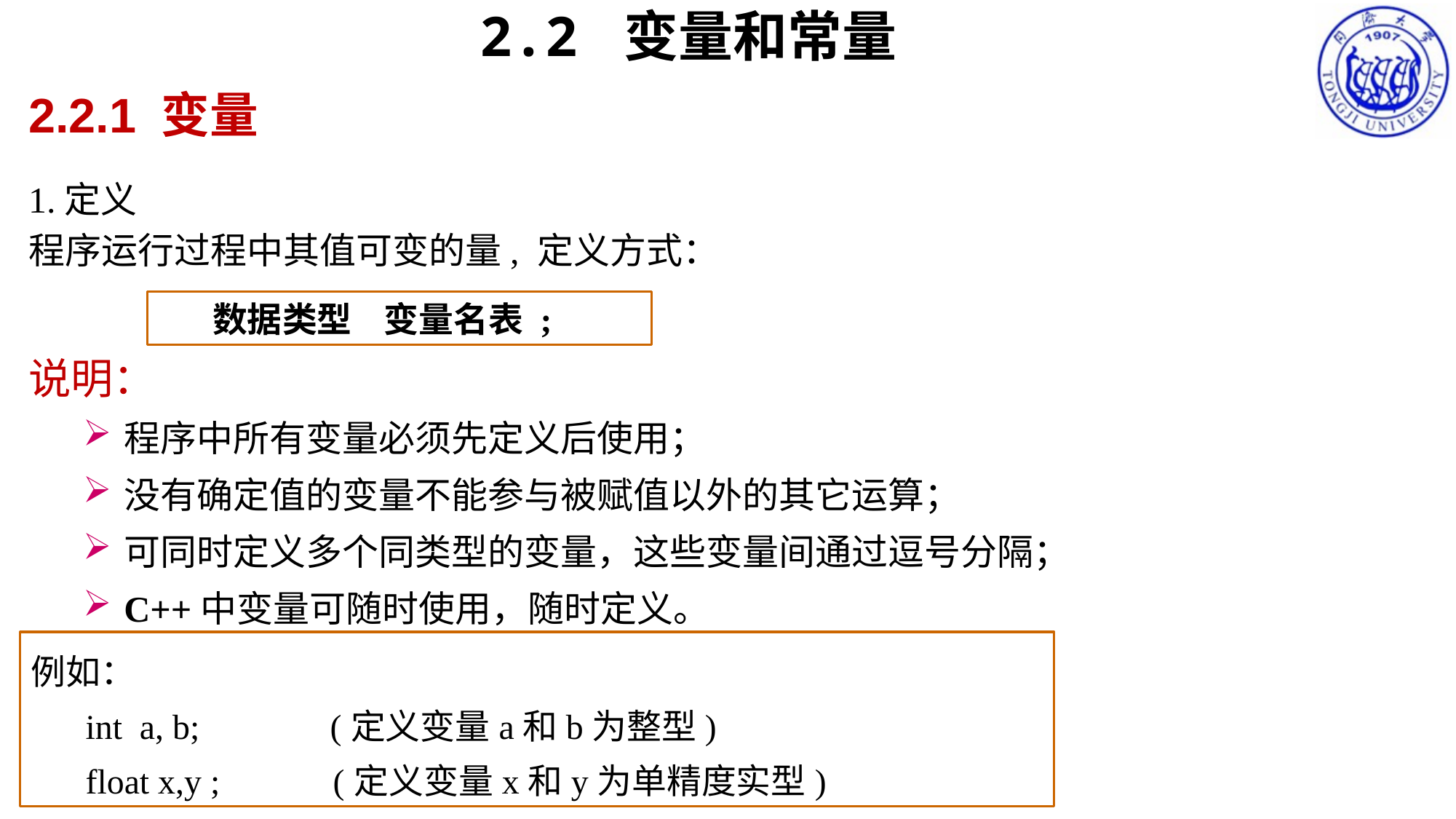

2.2 变量和常量
2.2.1 变量
1.定义
程序运行过程中其值可变的量, 定义方式：

说明：
程序中所有变量必须先定义后使用；
没有确定值的变量不能参与被赋值以外的其它运算；
可同时定义多个同类型的变量，这些变量间通过逗号分隔；
C++中变量可随时使用，随时定义。

数据类型    变量名表 ;
例如：
int  a, b;               (定义变量a和b为整型)
float x,y ;             (定义变量x和y为单精度实型)

5